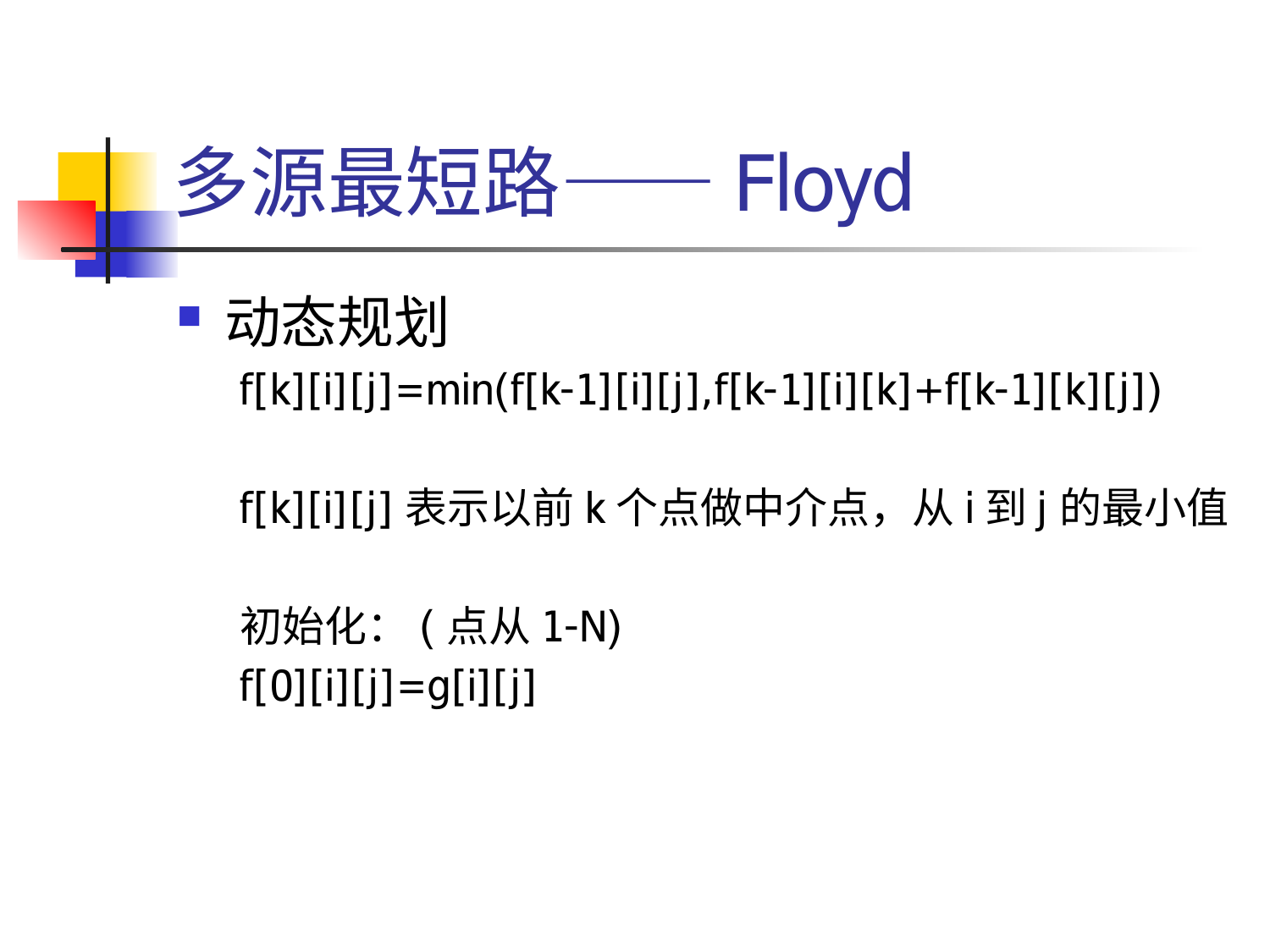

# 多源最短路——Floyd
动态规划
f[k][i][j]=min(f[k-1][i][j],f[k-1][i][k]+f[k-1][k][j])

f[k][i][j]表示以前k个点做中介点，从i到j的最小值

初始化：(点从1-N)
f[0][i][j]=g[i][j]